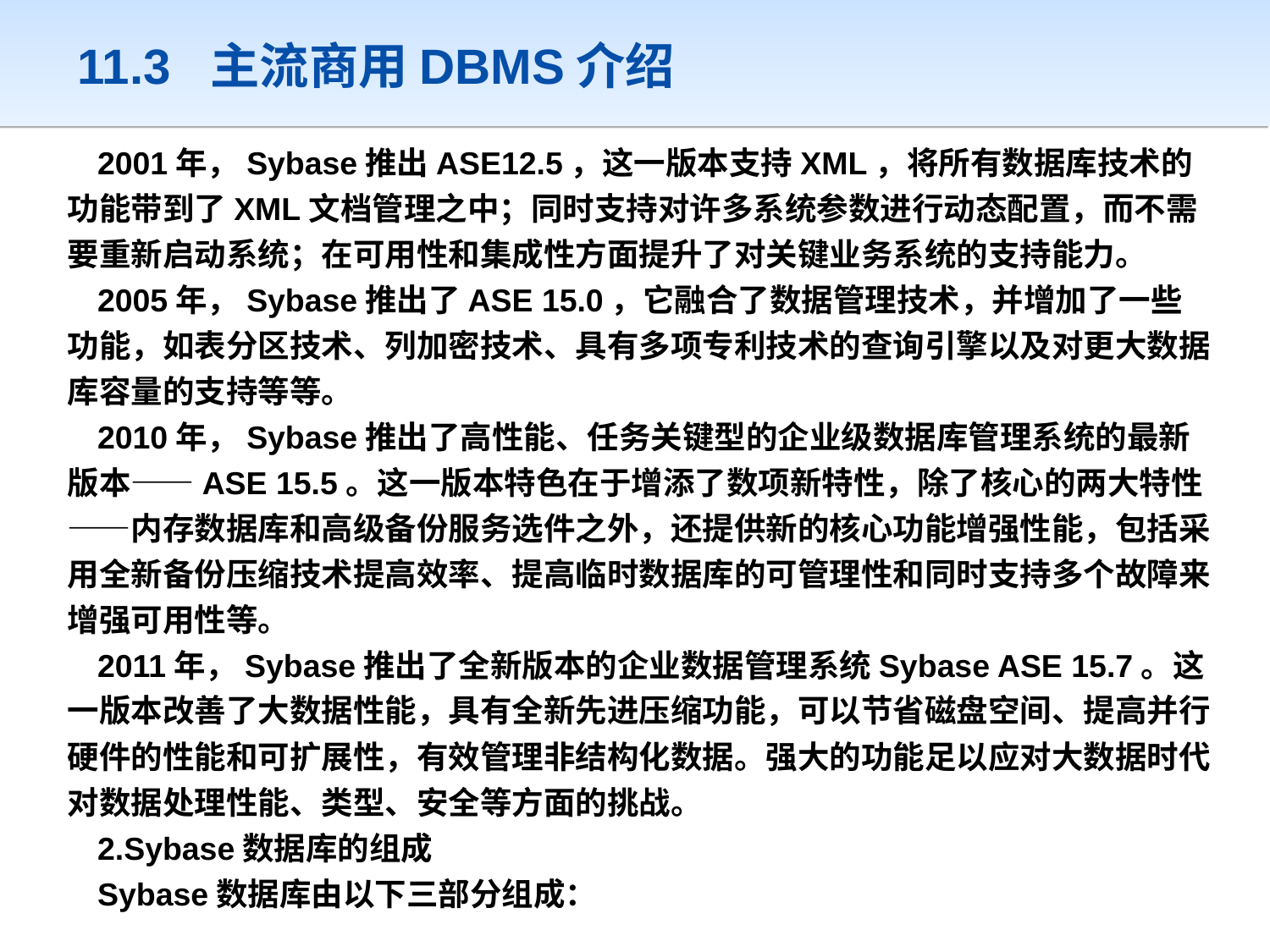

# 11.3  主流商用DBMS介绍
2001年，Sybase推出ASE12.5，这一版本支持XML，将所有数据库技术的功能带到了XML文档管理之中；同时支持对许多系统参数进行动态配置，而不需要重新启动系统；在可用性和集成性方面提升了对关键业务系统的支持能力。
2005年，Sybase推出了ASE 15.0，它融合了数据管理技术，并增加了一些功能，如表分区技术、列加密技术、具有多项专利技术的查询引擎以及对更大数据库容量的支持等等。
2010年，Sybase推出了高性能、任务关键型的企业级数据库管理系统的最新版本——ASE 15.5。这一版本特色在于增添了数项新特性，除了核心的两大特性——内存数据库和高级备份服务选件之外，还提供新的核心功能增强性能，包括采用全新备份压缩技术提高效率、提高临时数据库的可管理性和同时支持多个故障来增强可用性等。
2011年，Sybase推出了全新版本的企业数据管理系统Sybase ASE 15.7。这一版本改善了大数据性能，具有全新先进压缩功能，可以节省磁盘空间、提高并行硬件的性能和可扩展性，有效管理非结构化数据。强大的功能足以应对大数据时代对数据处理性能、类型、安全等方面的挑战。
2.Sybase数据库的组成
Sybase数据库由以下三部分组成：